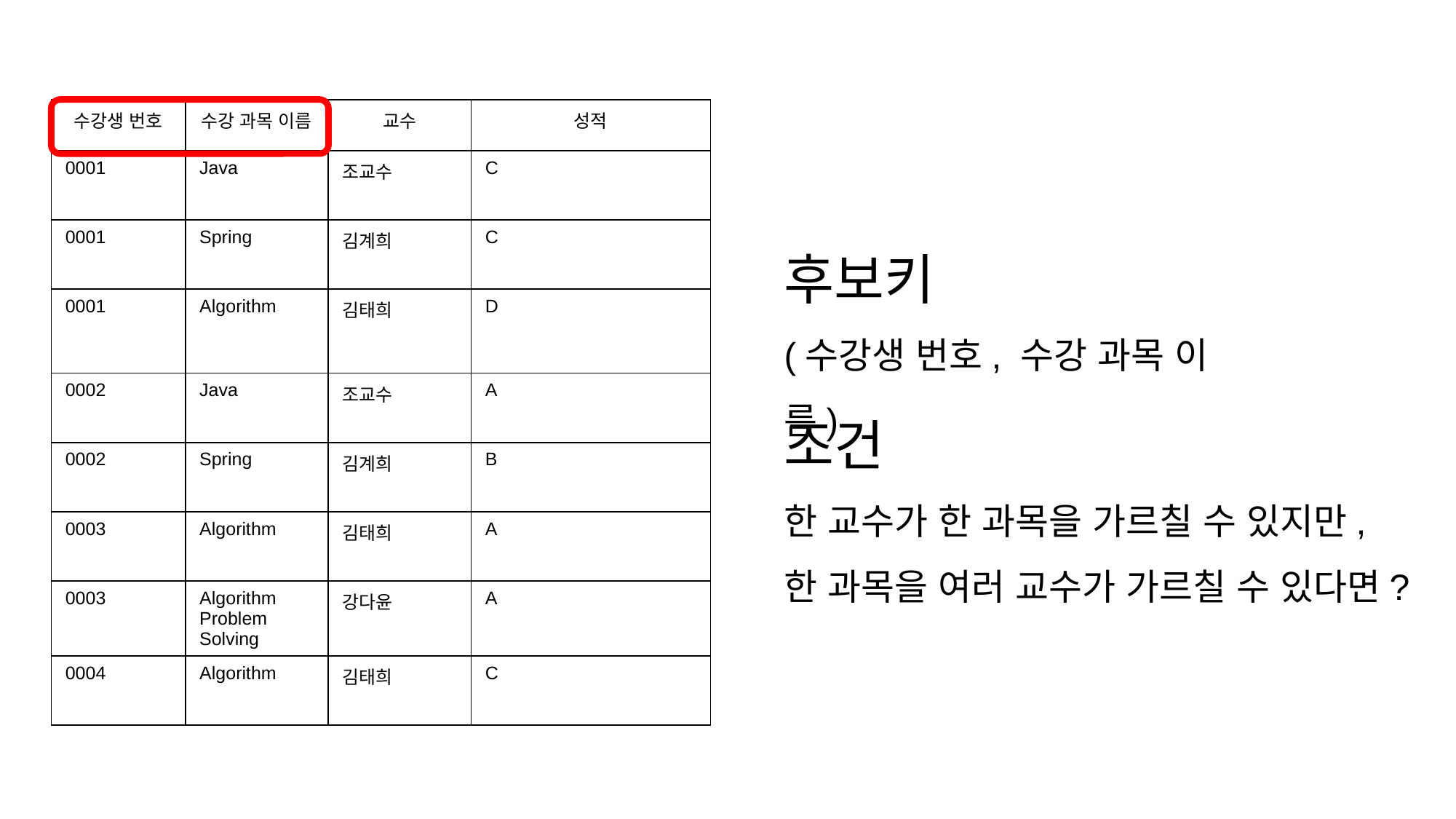

| 수강생 번호 | 수강 과목 이름 | 교수 | 성적 |
| --- | --- | --- | --- |
| 0001 | Java | 조교수 | C |
| 0001 | Spring | 김계희 | C |
| 0001 | Algorithm | 김태희 | D |
| 0002 | Java | 조교수 | A |
| 0002 | Spring | 김계희 | B |
| 0003 | Algorithm | 김태희 | A |
| 0003 | Algorithm Problem Solving | 강다윤 | A |
| 0004 | Algorithm | 김태희 | C |

후보키
(수강생 번호, 수강 과목 이름)
조건
한 교수가 한 과목을 가르칠 수 있지만,
한 과목을 여러 교수가 가르칠 수 있다면?